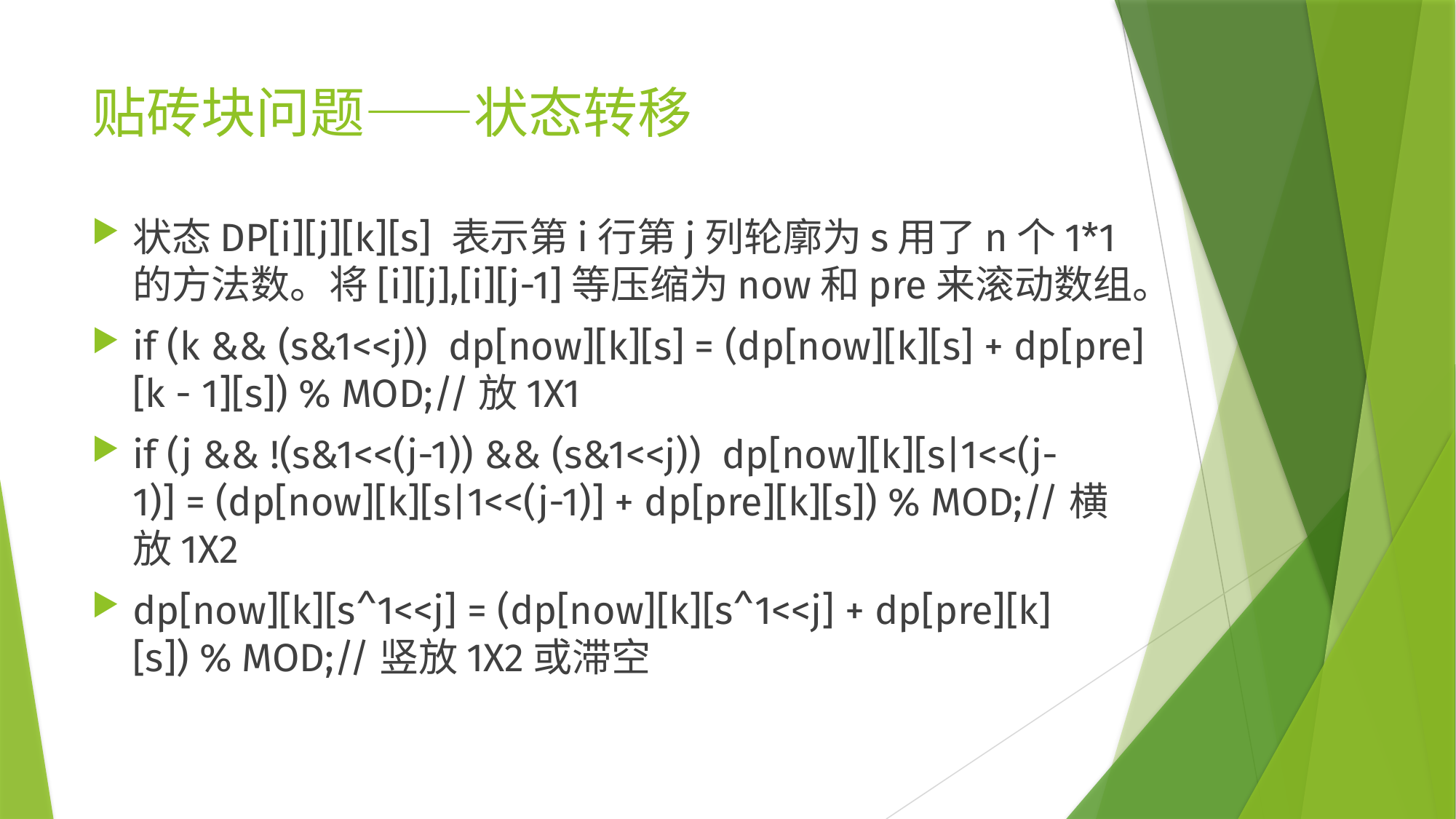

# 贴砖块问题——状态转移
状态DP[i][j][k][s] 表示第i行第j列轮廓为s用了n个1*1的方法数。将[i][j],[i][j-1]等压缩为now和pre来滚动数组。
if (k && (s&1<<j))  dp[now][k][s] = (dp[now][k][s] + dp[pre][k - 1][s]) % MOD;//放1X1
if (j && !(s&1<<(j-1)) && (s&1<<j))  dp[now][k][s|1<<(j-1)] = (dp[now][k][s|1<<(j-1)] + dp[pre][k][s]) % MOD;//横放1X2
dp[now][k][s^1<<j] = (dp[now][k][s^1<<j] + dp[pre][k][s]) % MOD;//竖放1X2或滞空